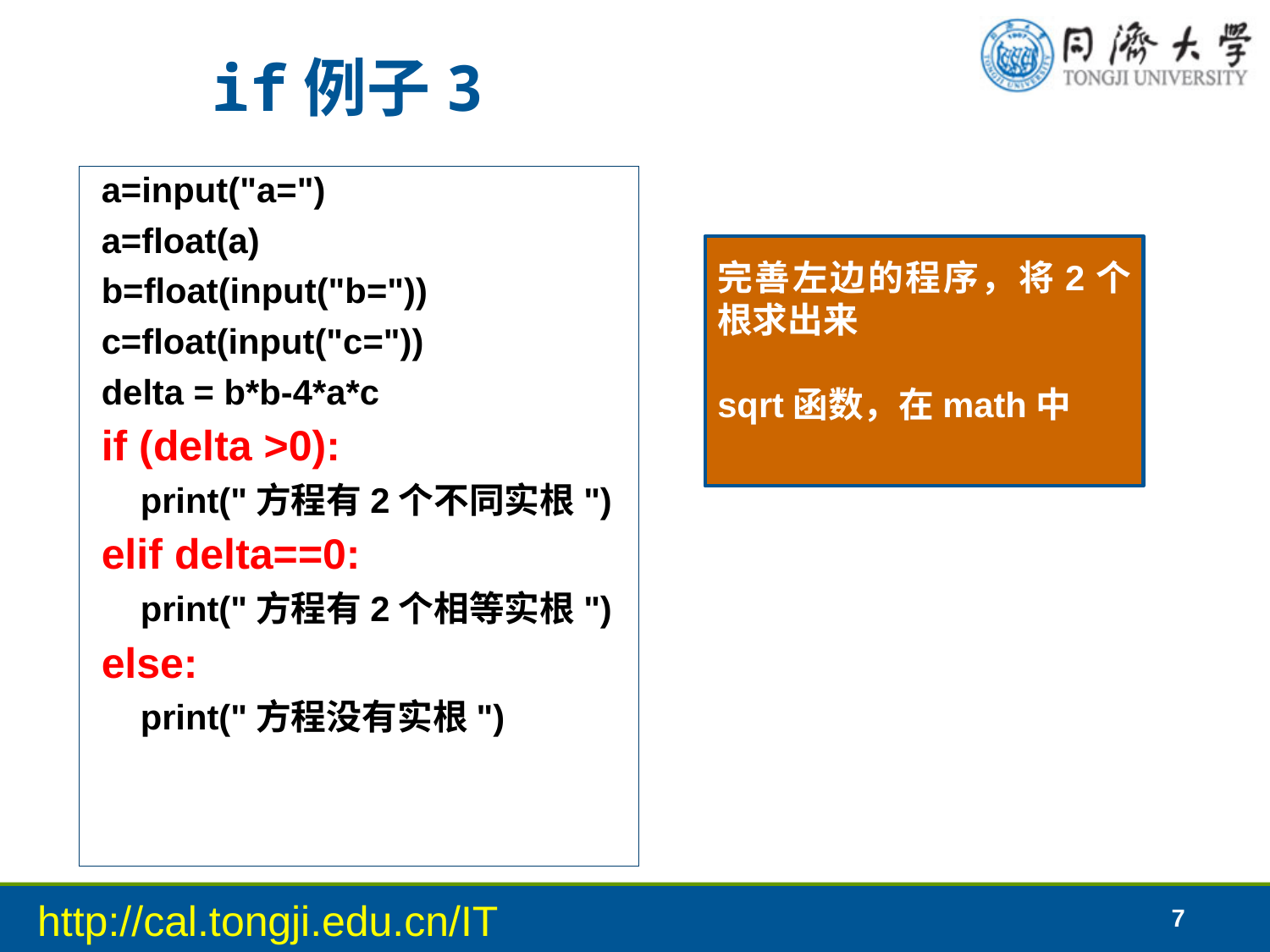

if例子3
a=input("a=")
a=float(a)
b=float(input("b="))
c=float(input("c="))
delta = b*b-4*a*c
if (delta >0):
    print("方程有2个不同实根")
elif delta==0:
    print("方程有2个相等实根")
else:
    print("方程没有实根")
完善左边的程序，将2个根求出来

sqrt函数，在math中